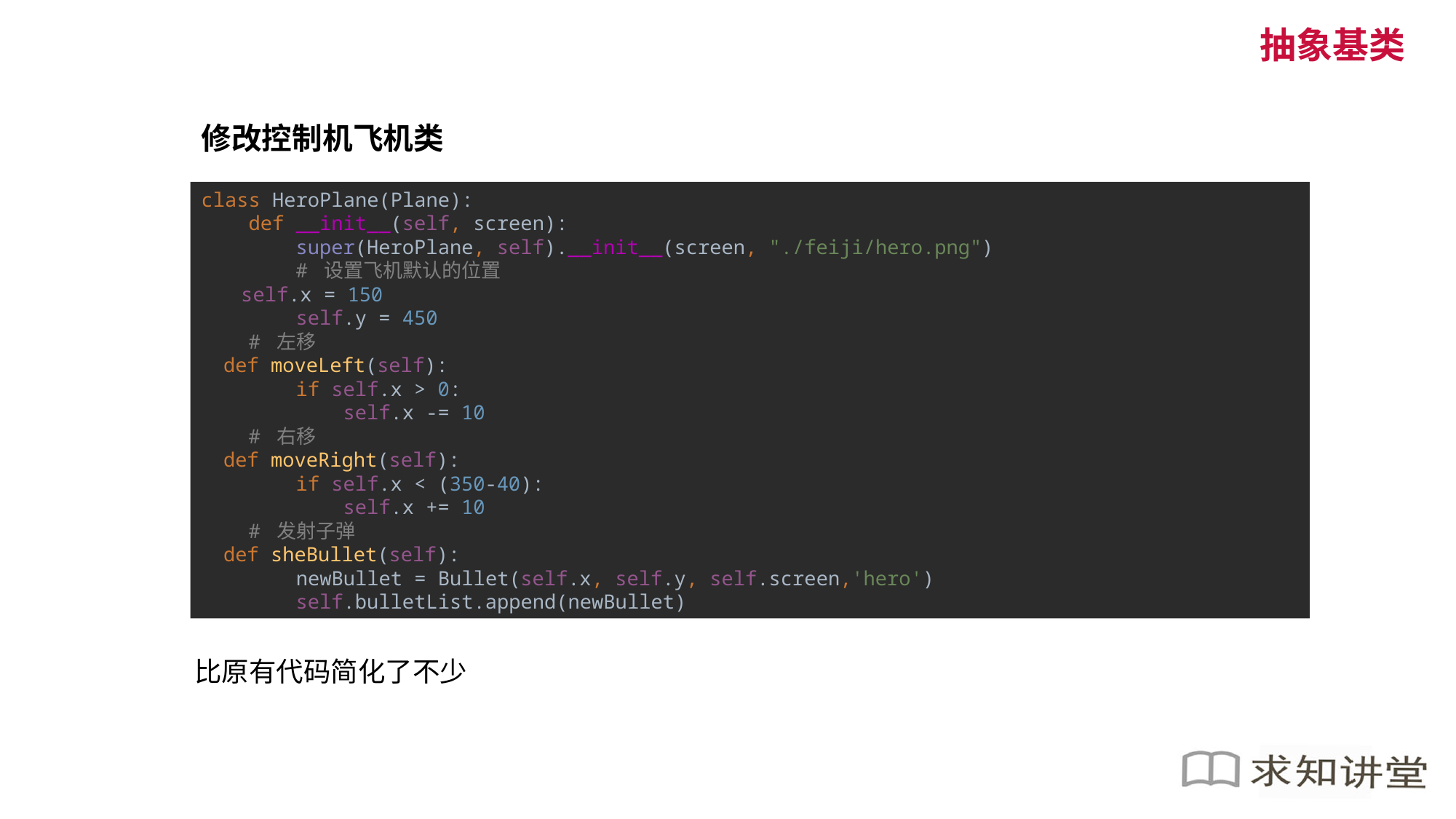

抽象基类
修改控制机飞机类
class HeroPlane(Plane):
    def __init__(self, screen):
        super(HeroPlane, self).__init__(screen, "./feiji/hero.png")
        # 设置飞机默认的位置
        self.x = 150
        self.y = 450
    # 左移
    def moveLeft(self):
        if self.x > 0:
            self.x -= 10
    # 右移
    def moveRight(self):
        if self.x < (350-40):
            self.x += 10
    # 发射子弹
    def sheBullet(self):
        newBullet = Bullet(self.x, self.y, self.screen,'hero')
        self.bulletList.append(newBullet)
比原有代码简化了不少